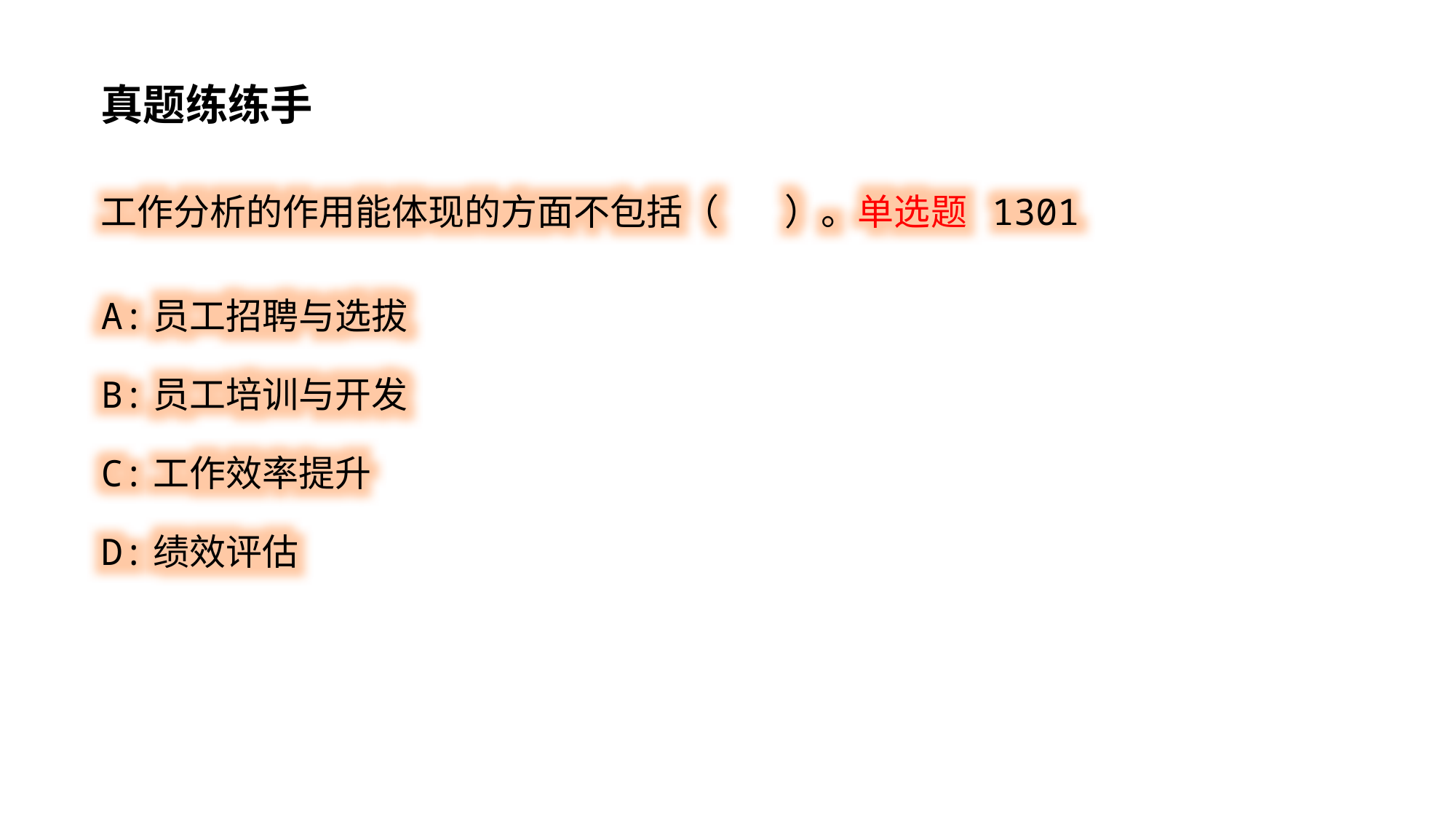

真题练练手
工作分析的作用能体现的方面不包括（        ）。单选题  1301

A:员工招聘与选拔

B:员工培训与开发

C:工作效率提升

D:绩效评估